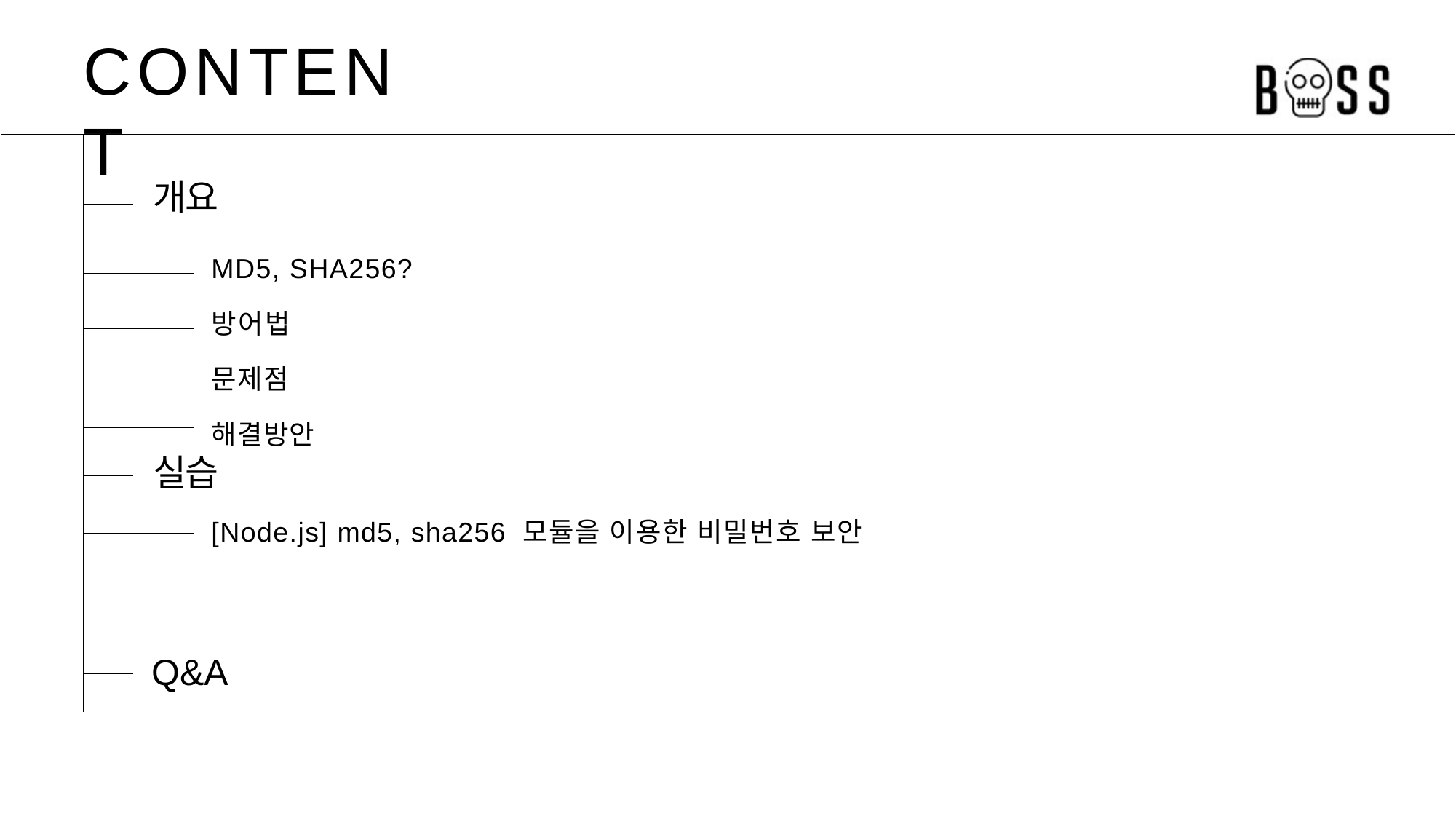

# CONTENT

개요
MD5, SHA256?
방어법
문제점
해결방안
실습
[Node.js] md5, sha256 모듈을 이용한 비밀번호 보안

Q&A